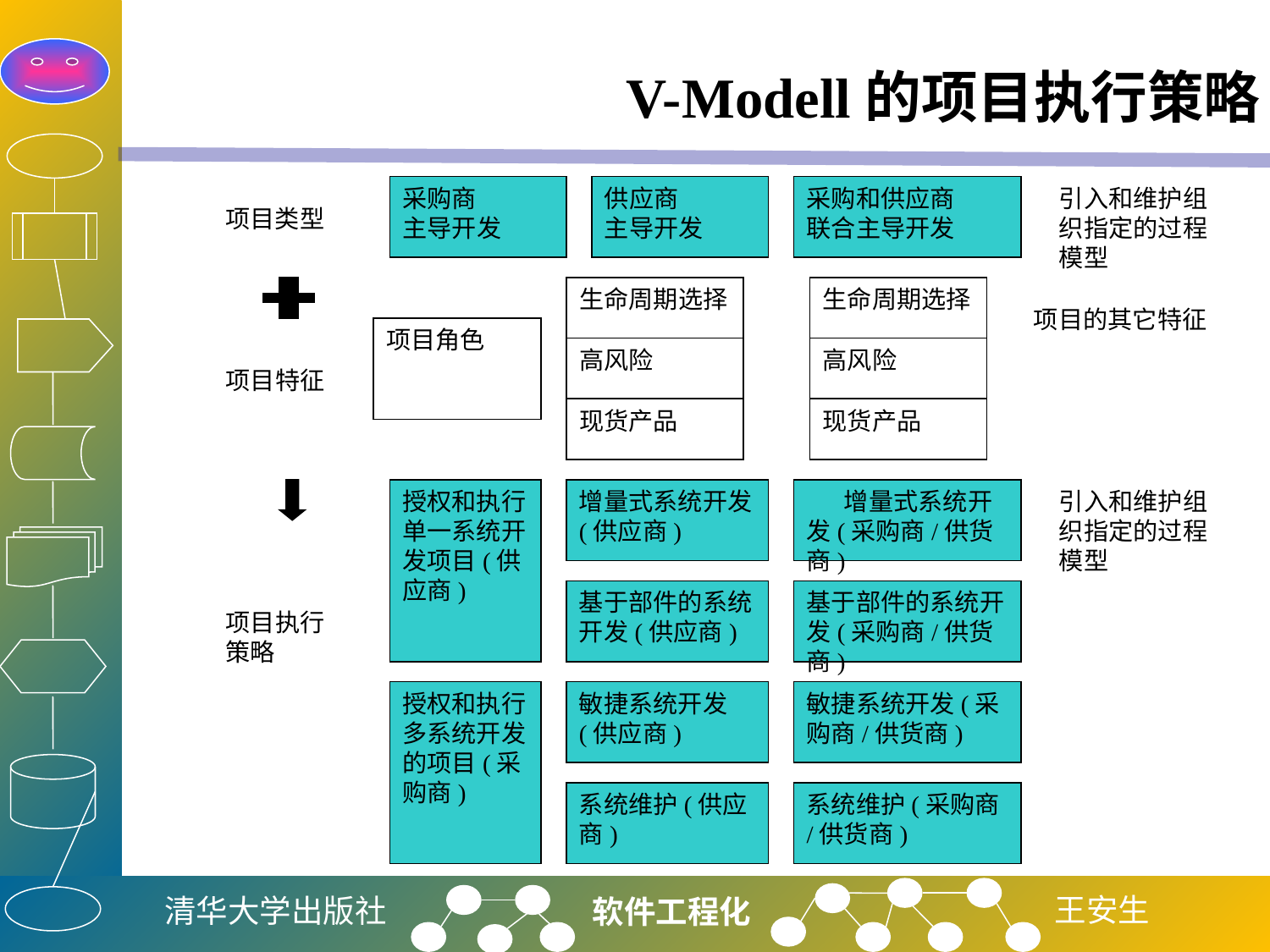

V-Modell的项目执行策略

采购商
主导开发
供应商
主导开发

采购和供应商
联合主导开发
引入和维护组织指定的过程模型

项目类型

生命周期选择
生命周期选择
项目的其它特征
项目角色
高风险
高风险
项目特征
现货产品
现货产品

授权和执行单一系统开发项目(供应商)
增量式系统开发(供应商)
增量式系统开发(采购商/供货商)
引入和维护组织指定的过程模型
基于部件的系统开发(供应商)
基于部件的系统开发(采购商/供货商)
项目执行策略
授权和执行多系统开发的项目(采购商)
敏捷系统开发(供应商)
敏捷系统开发(采购商/供货商)
系统维护(供应商)
系统维护(采购商/供货商)